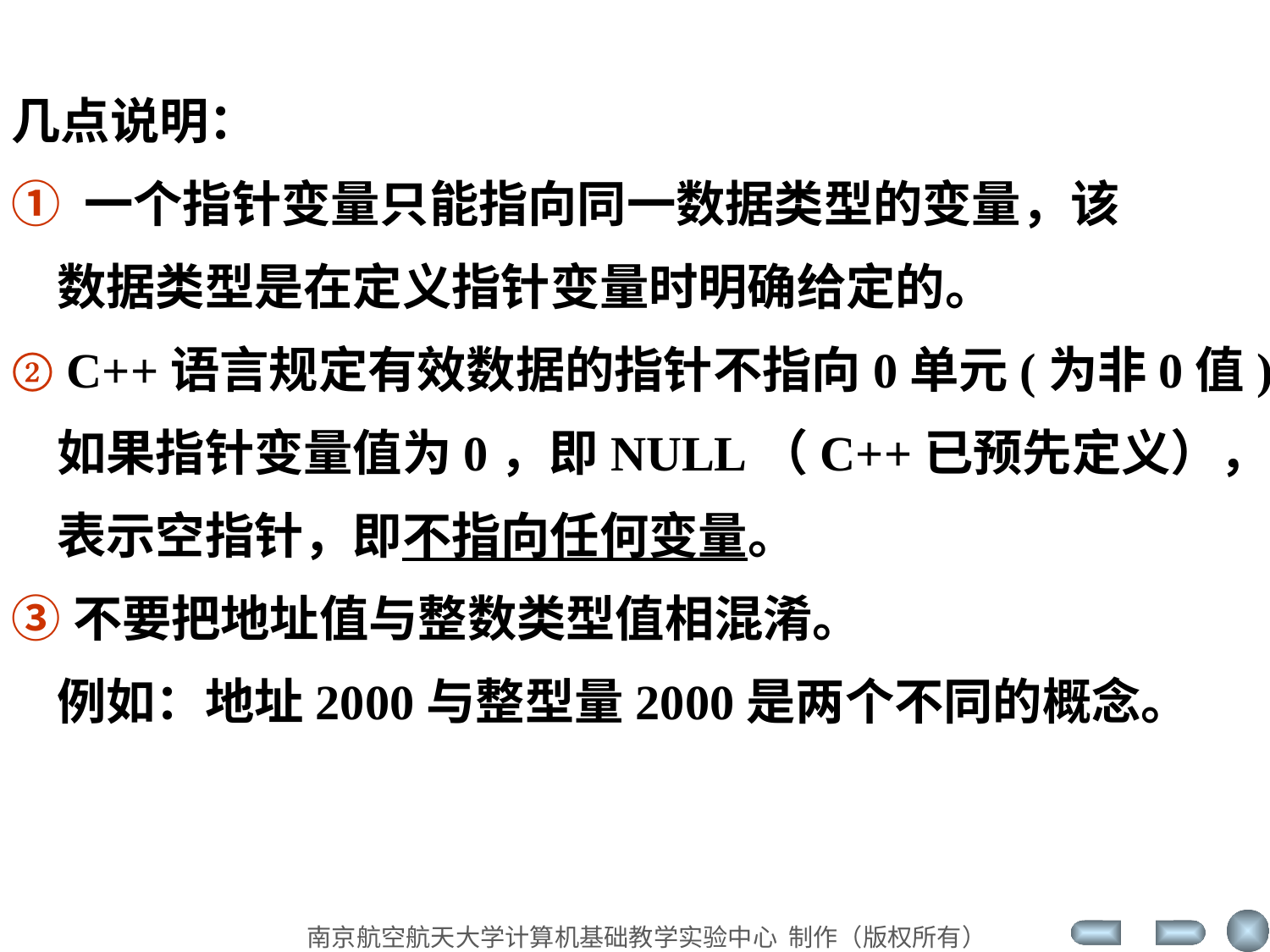

几点说明：
① 一个指针变量只能指向同一数据类型的变量，该
   数据类型是在定义指针变量时明确给定的。
② C++语言规定有效数据的指针不指向0单元(为非0值)，
   如果指针变量值为0，即NULL（C++已预先定义），
   表示空指针，即不指向任何变量。
③不要把地址值与整数类型值相混淆。
   例如：地址2000与整型量2000是两个不同的概念。